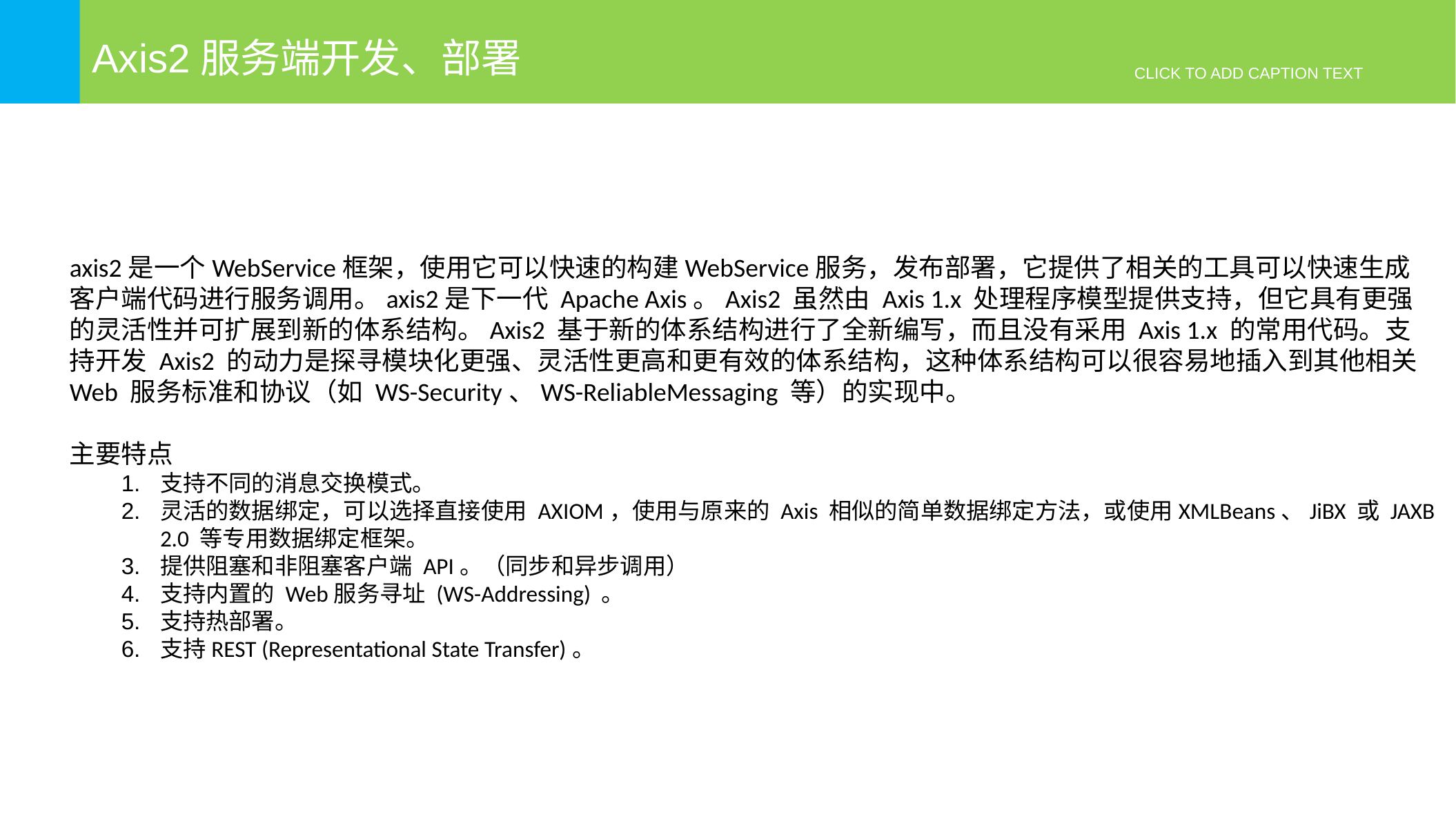

Axis2服务端开发、部署
CLICK TO ADD CAPTION TEXT
axis2是一个WebService框架，使用它可以快速的构建WebService服务，发布部署，它提供了相关的工具可以快速生成客户端代码进行服务调用。axis2是下一代 Apache Axis。Axis2 虽然由 Axis 1.x 处理程序模型提供支持，但它具有更强的灵活性并可扩展到新的体系结构。Axis2 基于新的体系结构进行了全新编写，而且没有采用 Axis 1.x 的常用代码。支持开发 Axis2 的动力是探寻模块化更强、灵活性更高和更有效的体系结构，这种体系结构可以很容易地插入到其他相关 Web 服务标准和协议（如 WS-Security、WS-ReliableMessaging 等）的实现中。

主要特点
支持不同的消息交换模式。
灵活的数据绑定，可以选择直接使用 AXIOM，使用与原来的 Axis 相似的简单数据绑定方法，或使用XMLBeans、JiBX 或 JAXB 2.0 等专用数据绑定框架。
提供阻塞和非阻塞客户端 API。（同步和异步调用）
支持内置的 Web服务寻址 (WS-Addressing) 。
支持热部署。
支持REST (Representational State Transfer)。